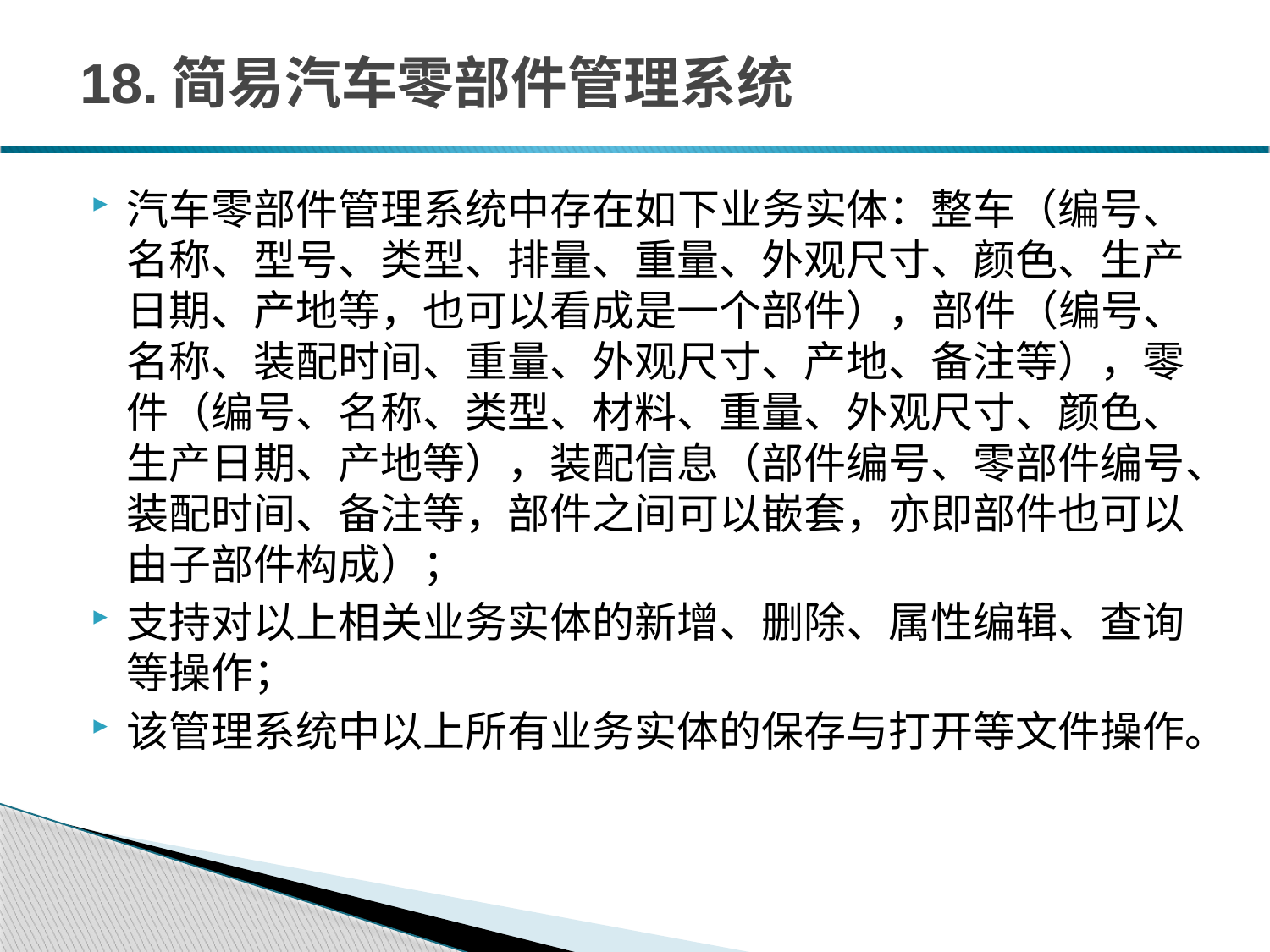

# 18.简易汽车零部件管理系统
汽车零部件管理系统中存在如下业务实体：整车（编号、名称、型号、类型、排量、重量、外观尺寸、颜色、生产日期、产地等，也可以看成是一个部件），部件（编号、名称、装配时间、重量、外观尺寸、产地、备注等），零件（编号、名称、类型、材料、重量、外观尺寸、颜色、生产日期、产地等），装配信息（部件编号、零部件编号、装配时间、备注等，部件之间可以嵌套，亦即部件也可以由子部件构成）；
支持对以上相关业务实体的新增、删除、属性编辑、查询等操作；
该管理系统中以上所有业务实体的保存与打开等文件操作。